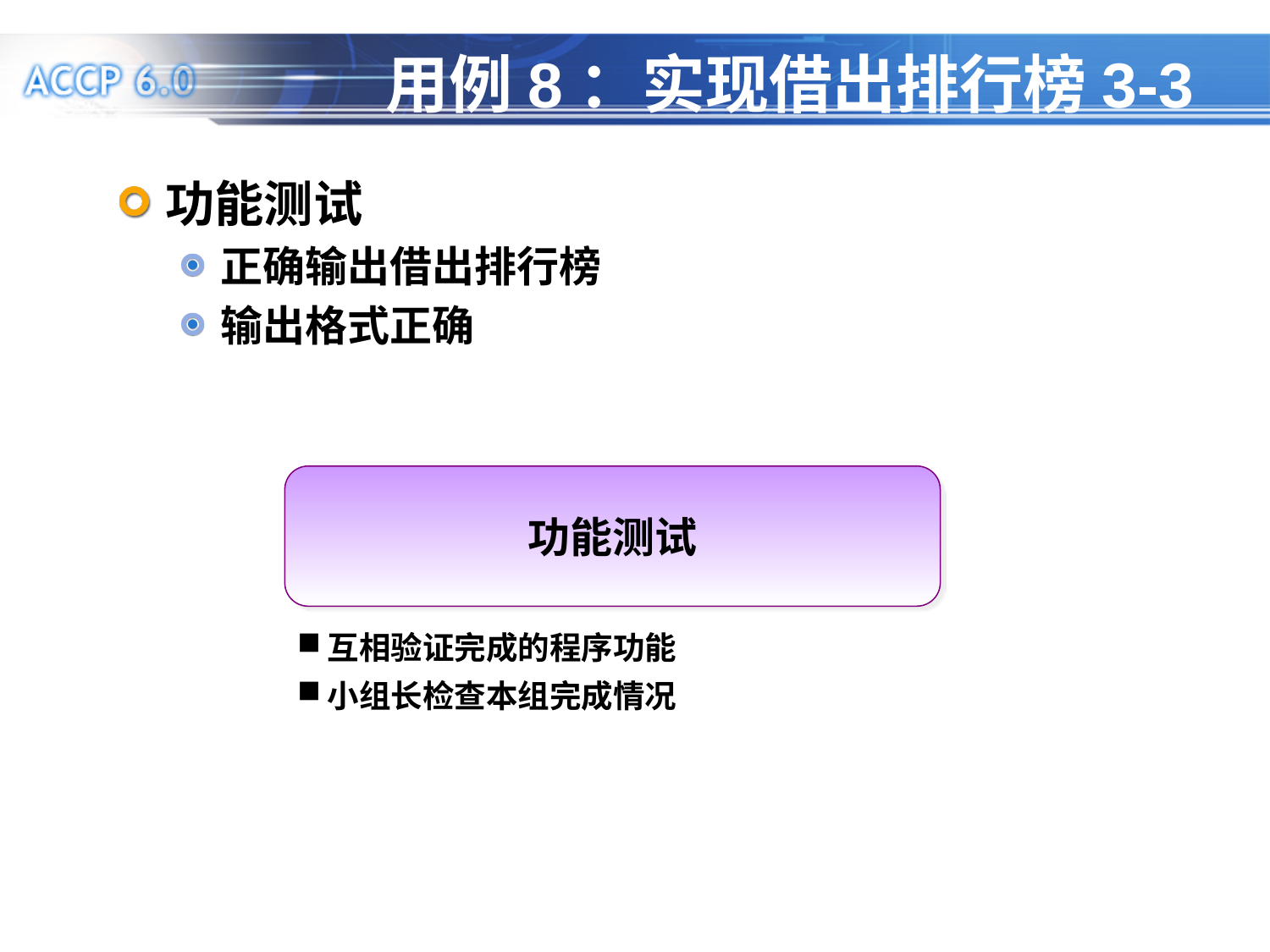

# 用例8：实现借出排行榜3-3
功能测试
正确输出借出排行榜
输出格式正确

功能测试
互相验证完成的程序功能
小组长检查本组完成情况